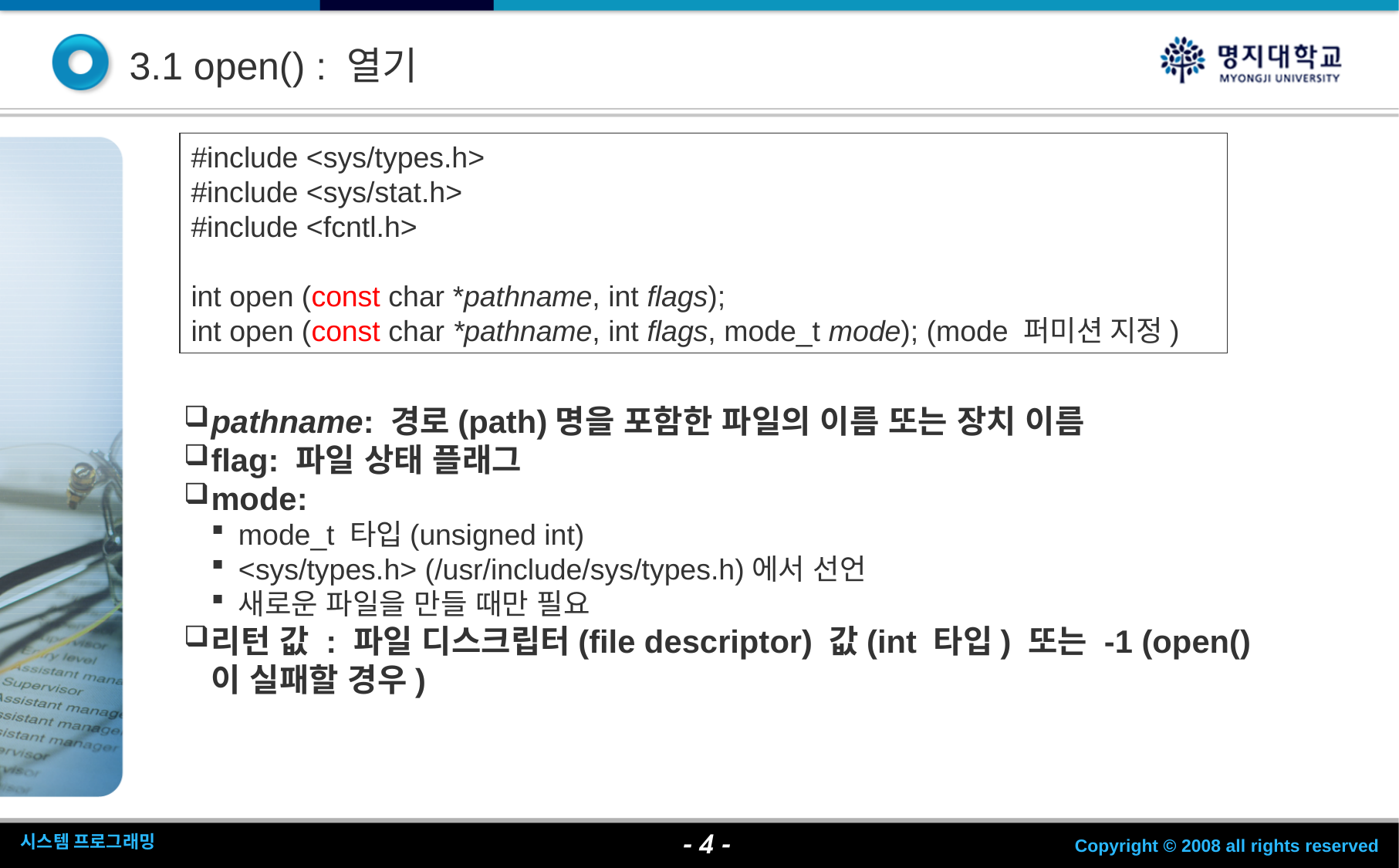

3.1 open() : 열기
#include <sys/types.h>
#include <sys/stat.h>
#include <fcntl.h>

int open (const char *pathname, int flags);
int open (const char *pathname, int flags, mode_t mode); (mode 퍼미션 지정)
pathname: 경로(path)명을 포함한 파일의 이름 또는 장치 이름
flag: 파일 상태 플래그
mode:
mode_t 타입(unsigned int)
<sys/types.h> (/usr/include/sys/types.h)에서 선언
새로운 파일을 만들 때만 필요
리턴 값 : 파일 디스크립터(file descriptor) 값(int 타입) 또는 -1 (open()이 실패할 경우)
- 4 -